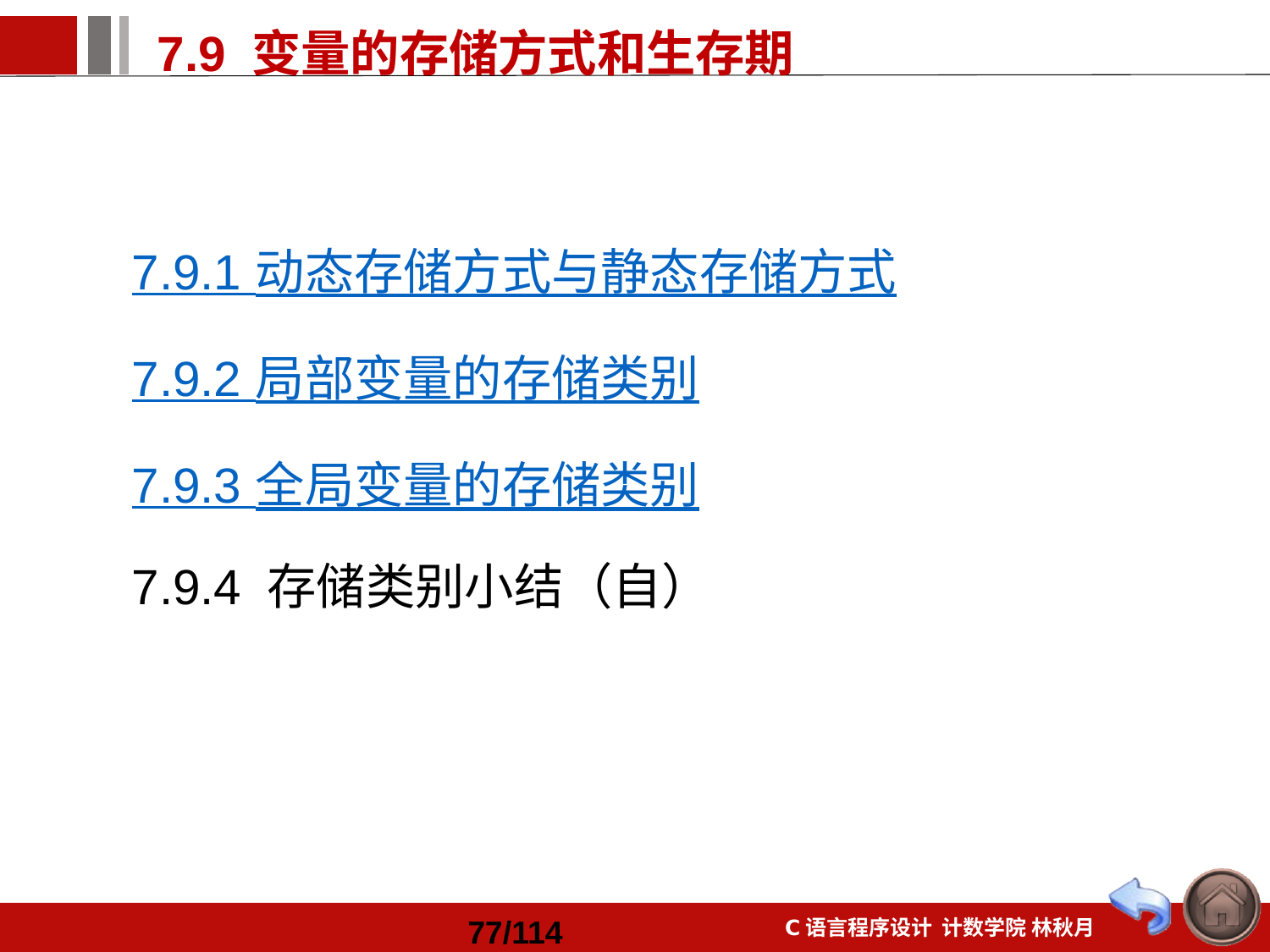

7.9.1 动态存储方式与静态存储方式
7.9.2 局部变量的存储类别
7.9.3 全局变量的存储类别
7.9.4 存储类别小结（自）